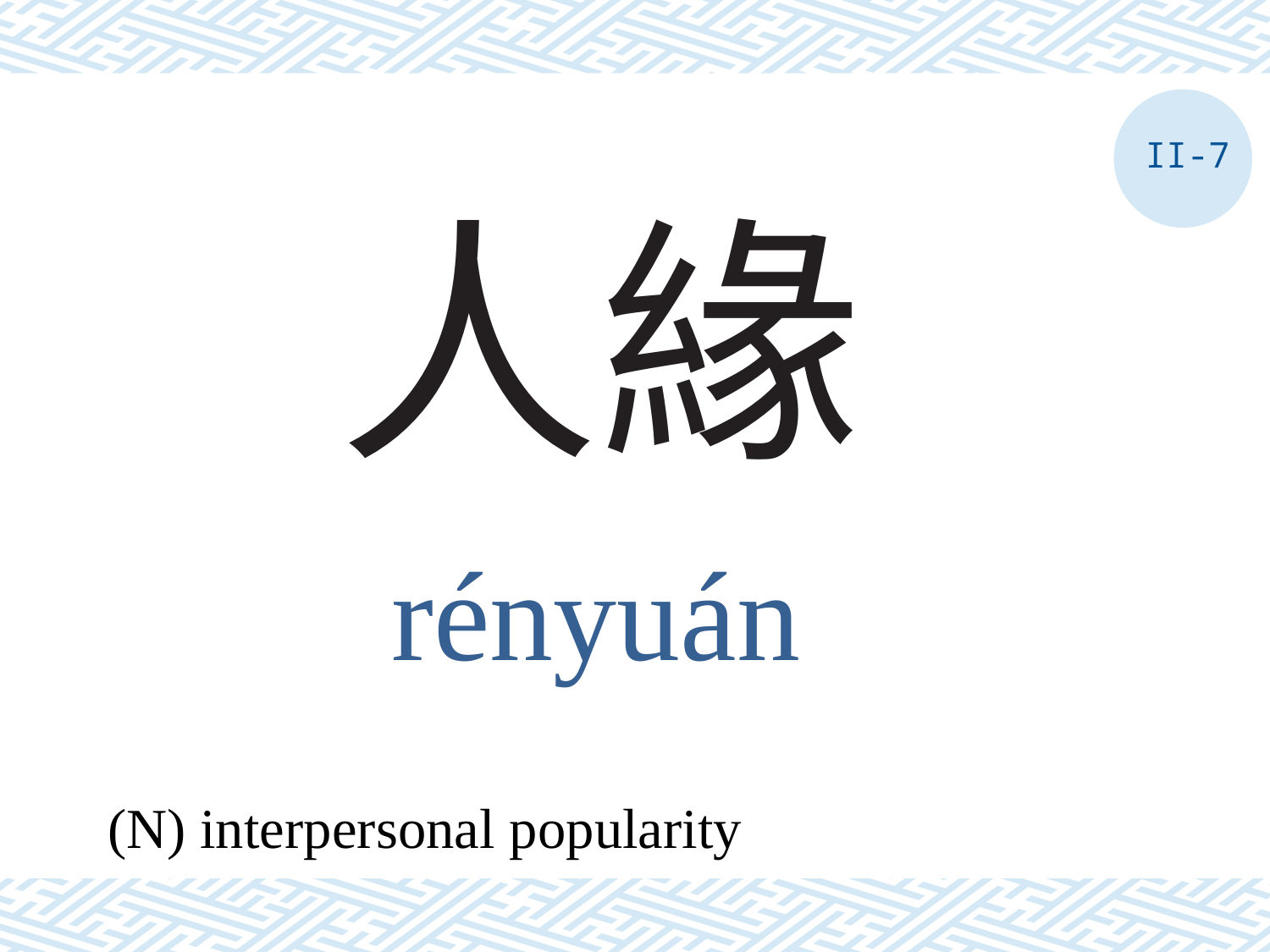

II-7

# 人緣
rényuán
(N) interpersonal popularity